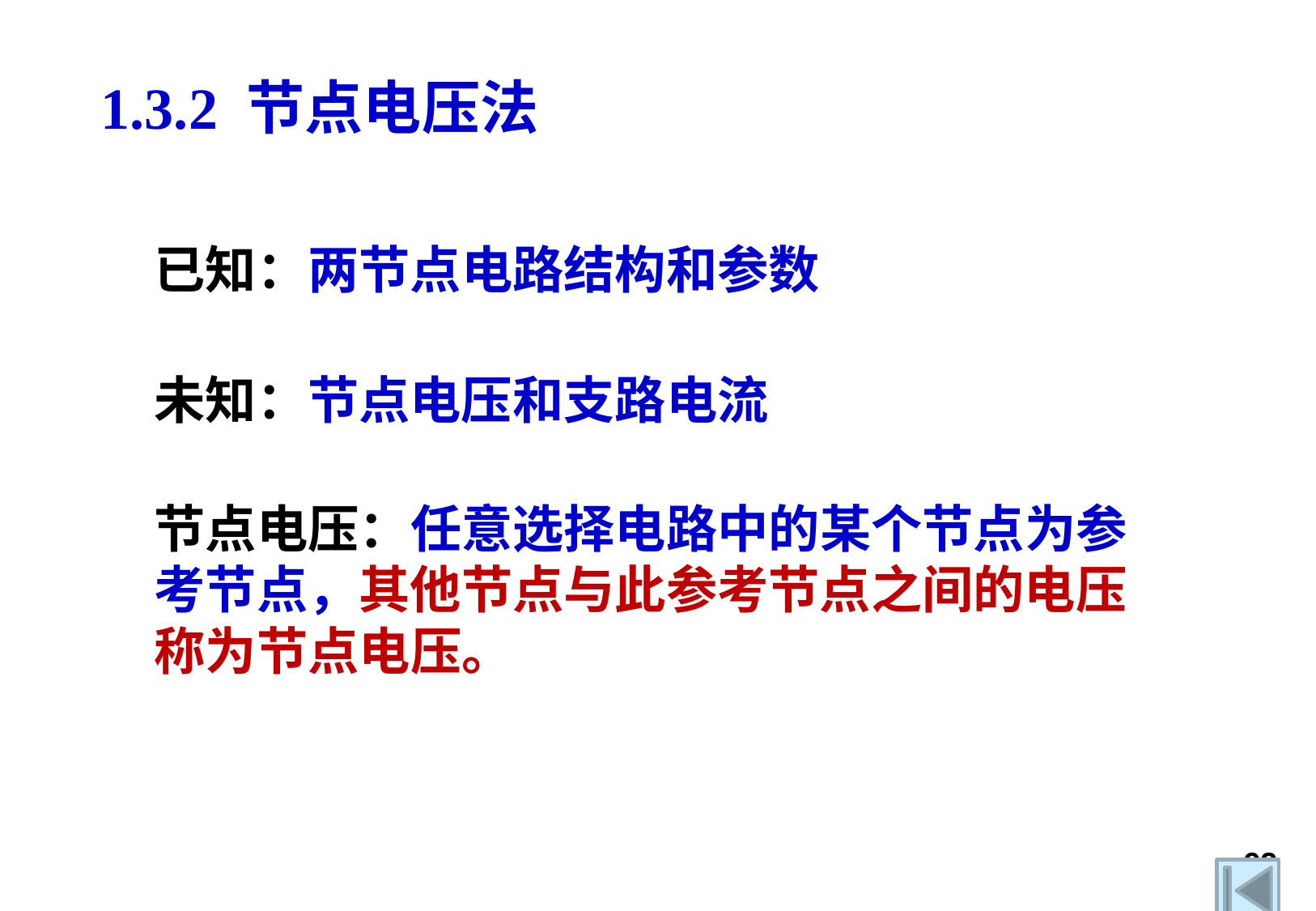

1.3.2 节点电压法
已知：两节点电路结构和参数
未知：节点电压和支路电流
节点电压：任意选择电路中的某个节点为参考节点，其他节点与此参考节点之间的电压称为节点电压。